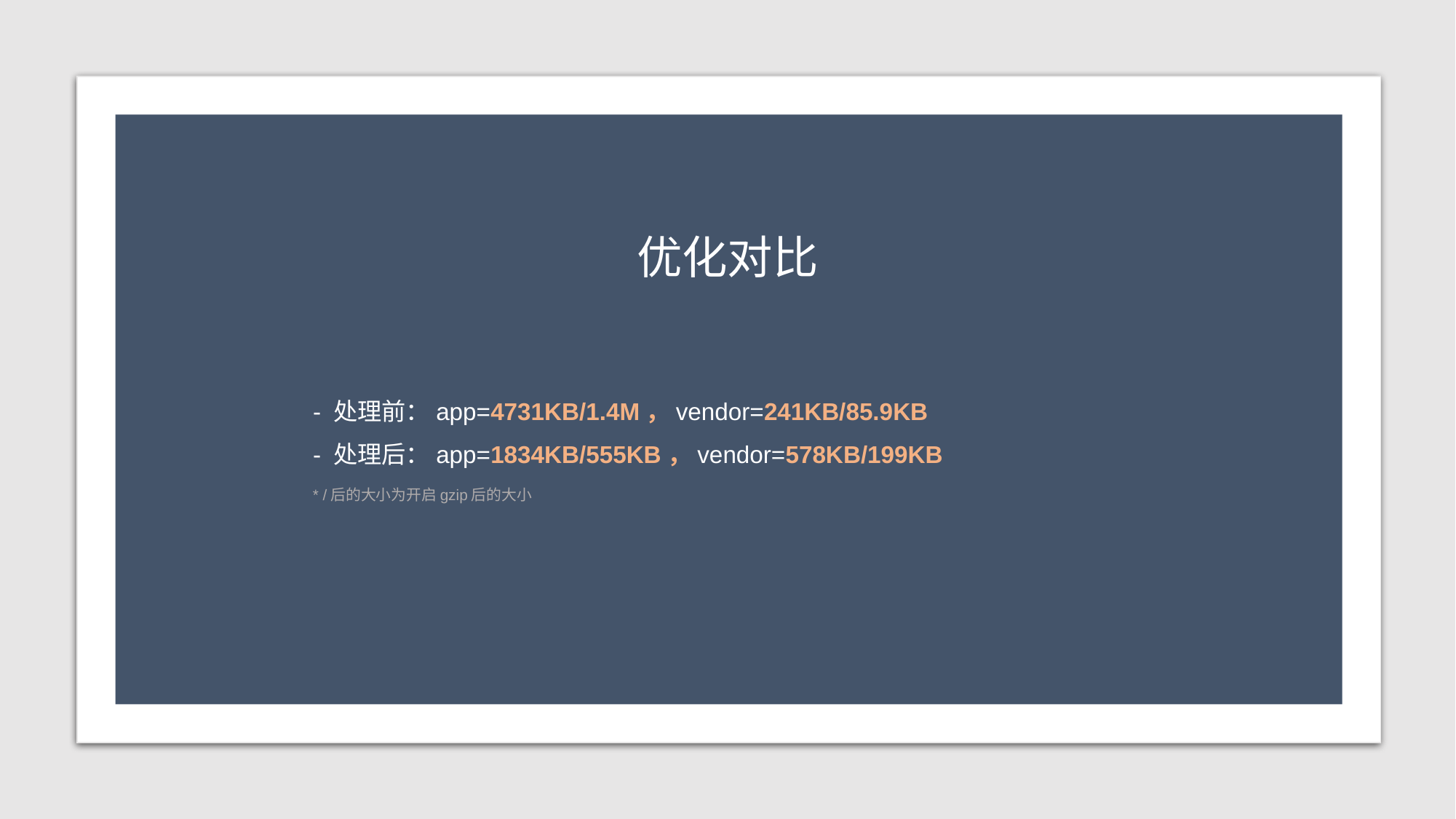

优化对比
- 处理前：app=4731KB/1.4M，vendor=241KB/85.9KB
- 处理后：app=1834KB/555KB，vendor=578KB/199KB
* /后的大小为开启gzip后的大小